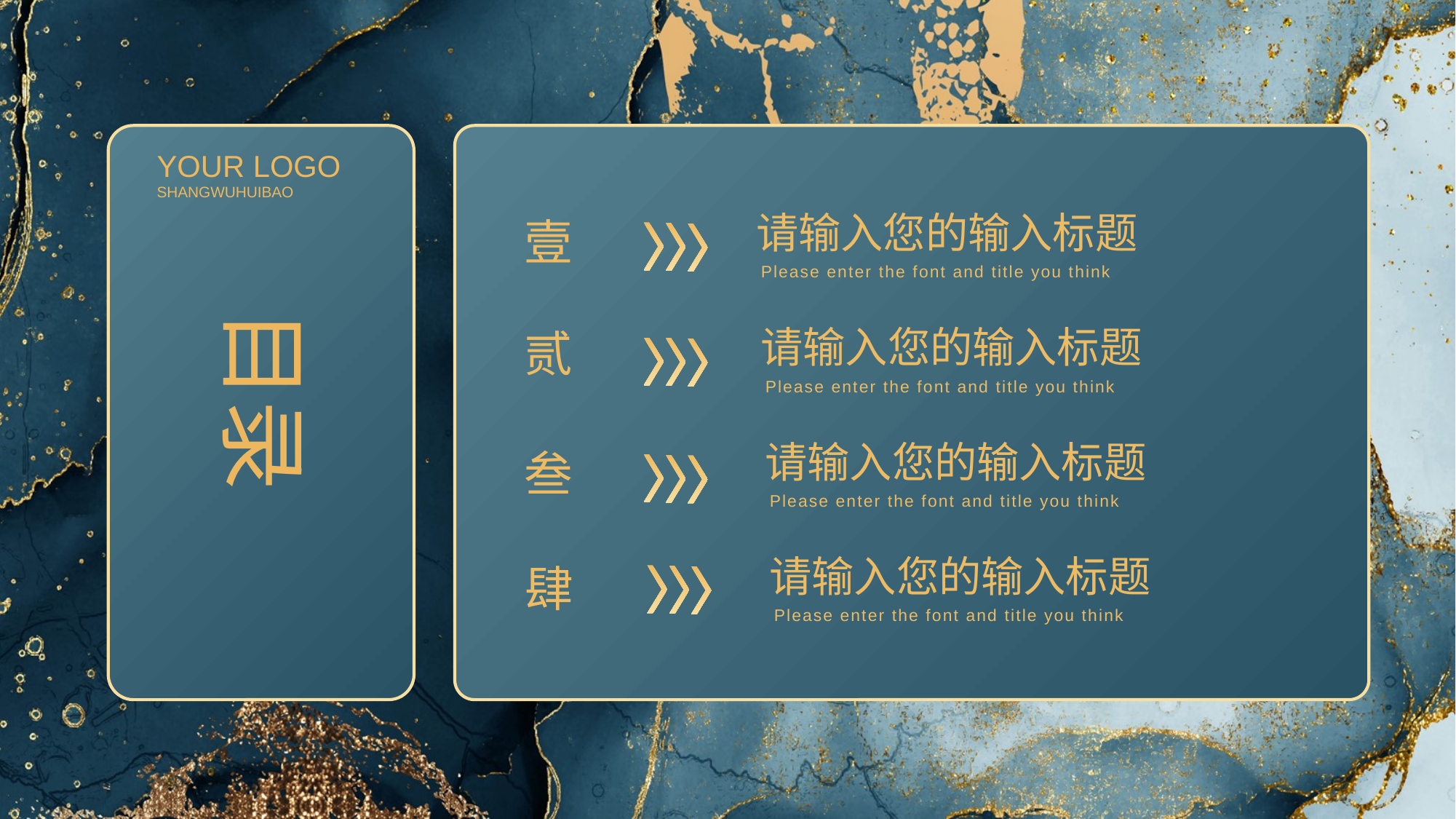

YOUR LOGO
SHANGWUHUIBAO
目录

请输入您的输入标题
Please enter the font and title you think
壹

请输入您的输入标题
Please enter the font and title you think
贰

请输入您的输入标题
Please enter the font and title you think
叁

请输入您的输入标题
Please enter the font and title you think
肆